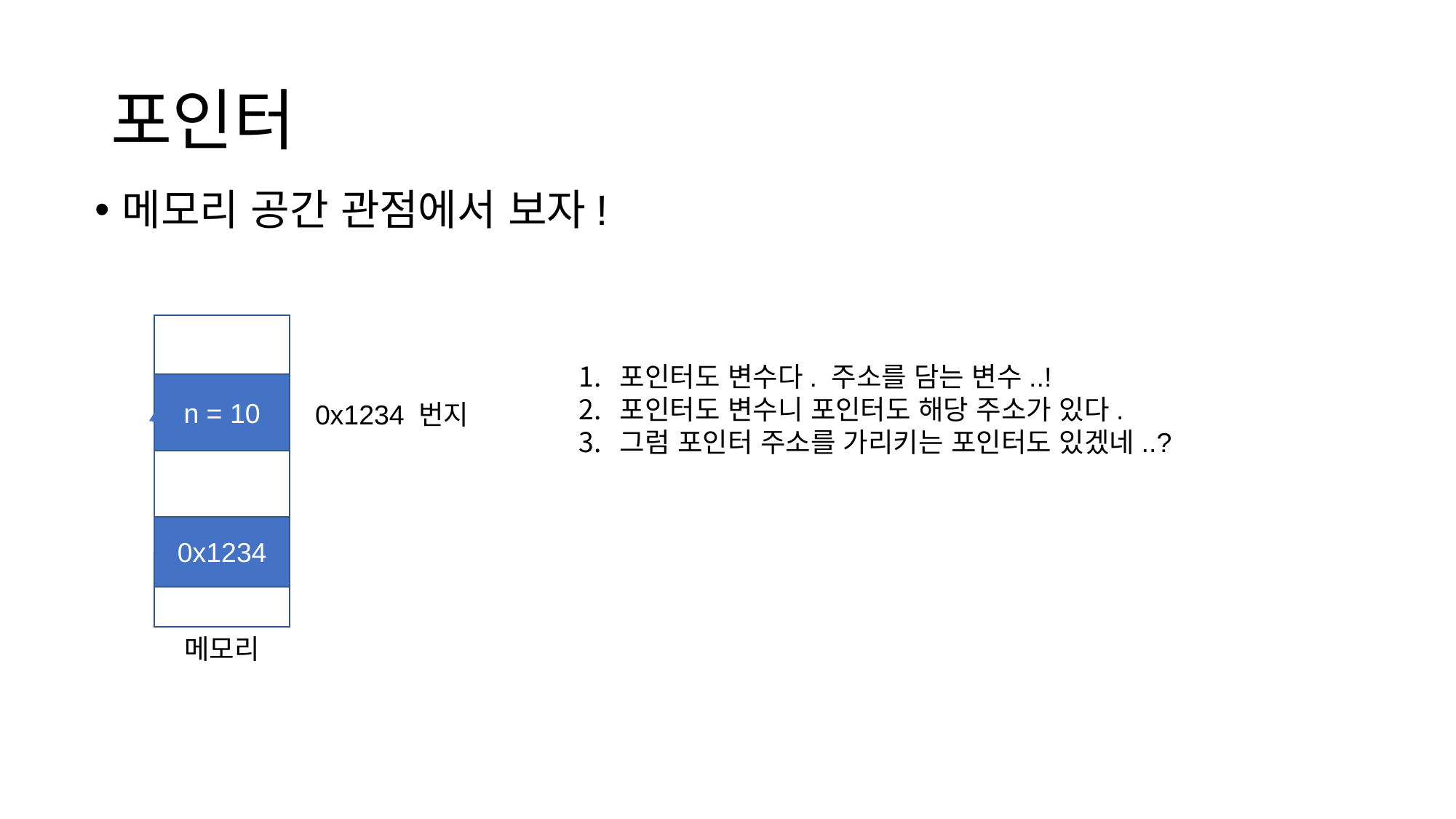

# 포인터
메모리 공간 관점에서 보자!

포인터도 변수다. 주소를 담는 변수..!
포인터도 변수니 포인터도 해당 주소가 있다.
그럼 포인터 주소를 가리키는 포인터도 있겠네..?
n = 10
0x1234 번지
0x1234
메모리